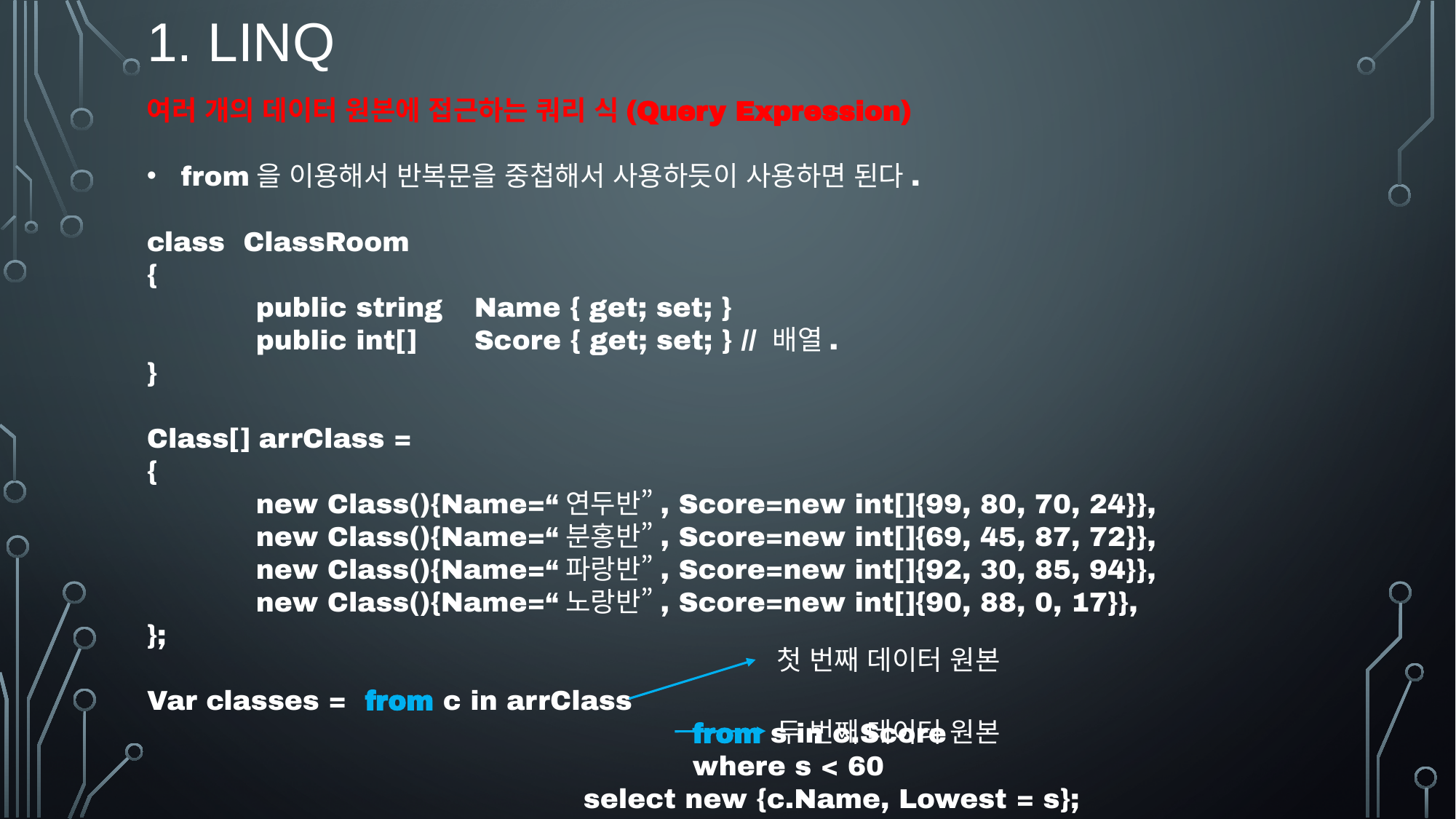

# 1. linq
여러 개의 데이터 원본에 접근하는 쿼리 식(Query Expression)

from을 이용해서 반복문을 중첩해서 사용하듯이 사용하면 된다.

class  ClassRoom
{
	public string 	Name { get; set; }
	public int[] 	Score { get; set; } // 배열.
}

Class[] arrClass =
{
	new Class(){Name=“연두반”, Score=new int[]{99, 80, 70, 24}},
	new Class(){Name=“분홍반”, Score=new int[]{69, 45, 87, 72}},
	new Class(){Name=“파랑반”, Score=new int[]{92, 30, 85, 94}},
	new Class(){Name=“노랑반”, Score=new int[]{90, 88, 0, 17}},
};

Var classes = 	from c in arrClass
					from s in c.Score
					where s < 60
				select new {c.Name, Lowest = s};
첫 번째 데이터 원본
두 번째 데이터 원본